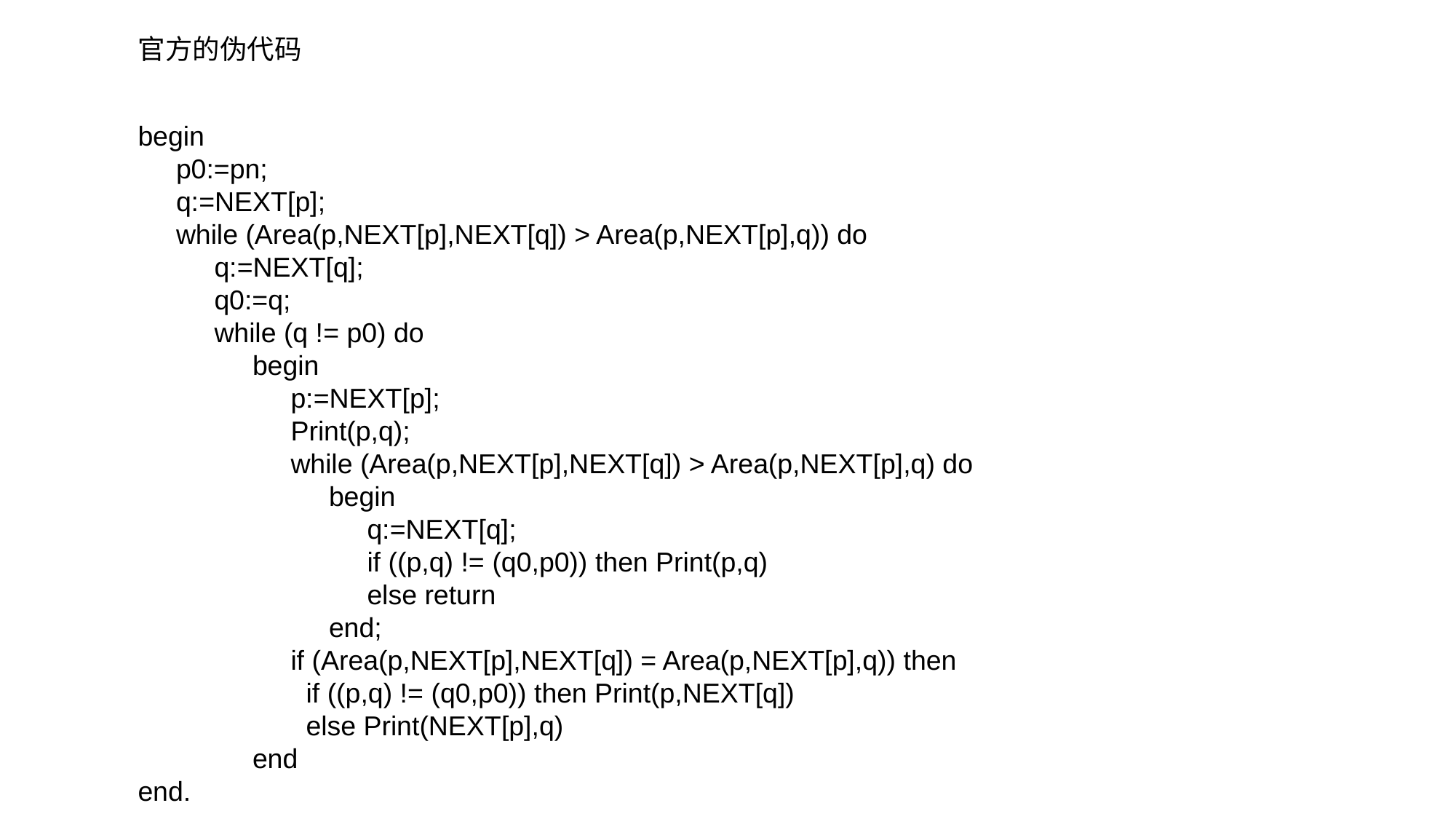

官方的伪代码
begin
     p0:=pn;
     q:=NEXT[p];
     while (Area(p,NEXT[p],NEXT[q]) > Area(p,NEXT[p],q)) do
          q:=NEXT[q];
          q0:=q;
          while (q != p0) do
               begin
                    p:=NEXT[p];
                    Print(p,q);
                    while (Area(p,NEXT[p],NEXT[q]) > Area(p,NEXT[p],q) do
                         begin
                              q:=NEXT[q];
                              if ((p,q) != (q0,p0)) then Print(p,q)
                              else return
                         end;
                    if (Area(p,NEXT[p],NEXT[q]) = Area(p,NEXT[p],q)) then
                      if ((p,q) != (q0,p0)) then Print(p,NEXT[q])
                      else Print(NEXT[p],q)
               end
end.